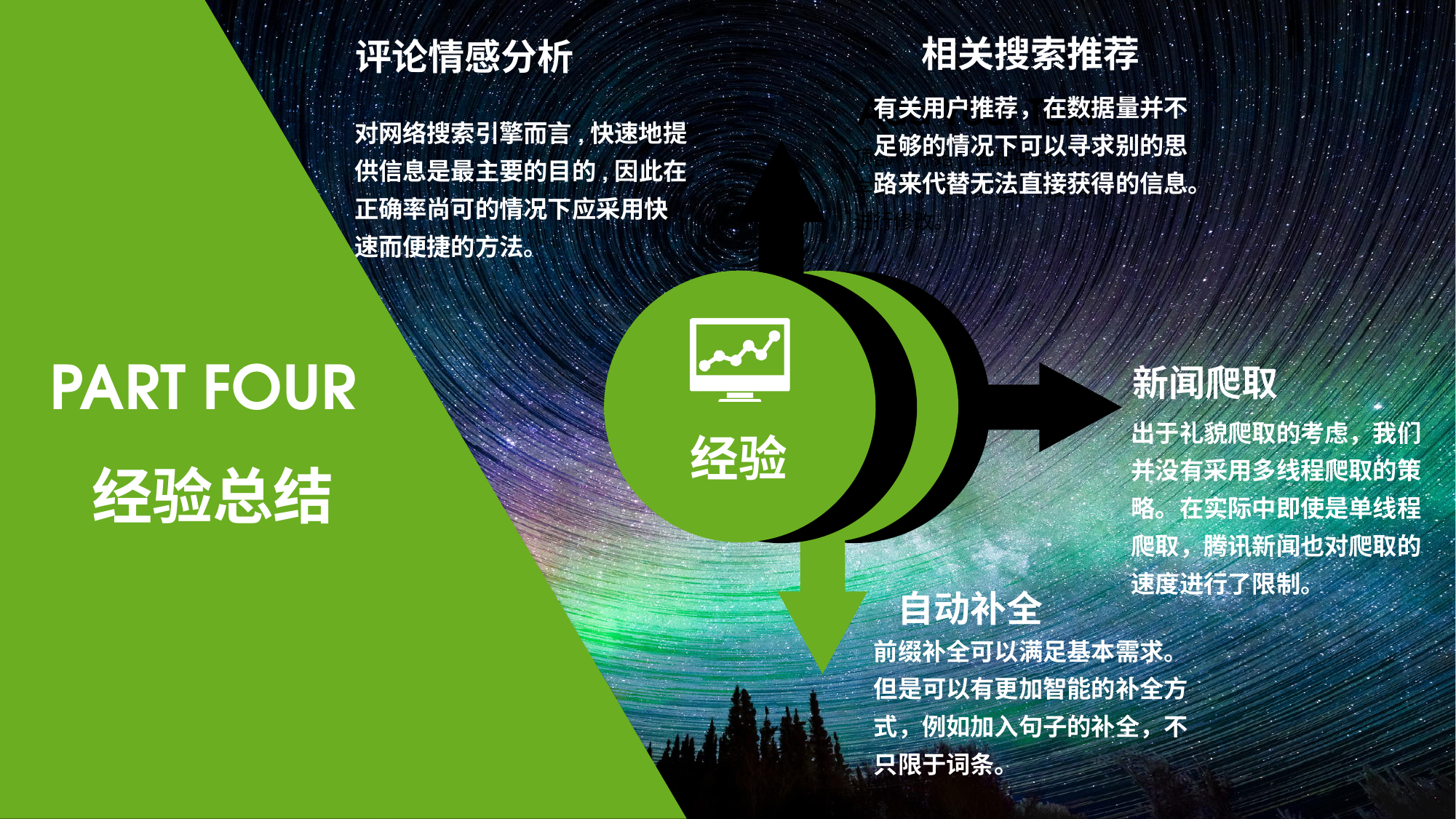

相关搜索推荐
评论情感分析
有关用户推荐，在数据量并不足够的情况下可以寻求别的思路来代替无法直接获得的信息。
Add Your Text
对网络搜索引擎而言,快速地提供信息是最主要的目的,因此在正确率尚可的情况下应采用快速而便捷的方法。
顶部“开始”面板中可以对字体、字号、颜色、行距等进行修改。

PART FOUR
  经验总结

新闻爬取
出于礼貌爬取的考虑，我们并没有采用多线程爬取的策略。在实际中即使是单线程爬取，腾讯新闻也对爬取的速度进行了限制。
经验
自动补全
前缀补全可以满足基本需求。但是可以有更加智能的补全方式，例如加入句子的补全，不只限于词条。